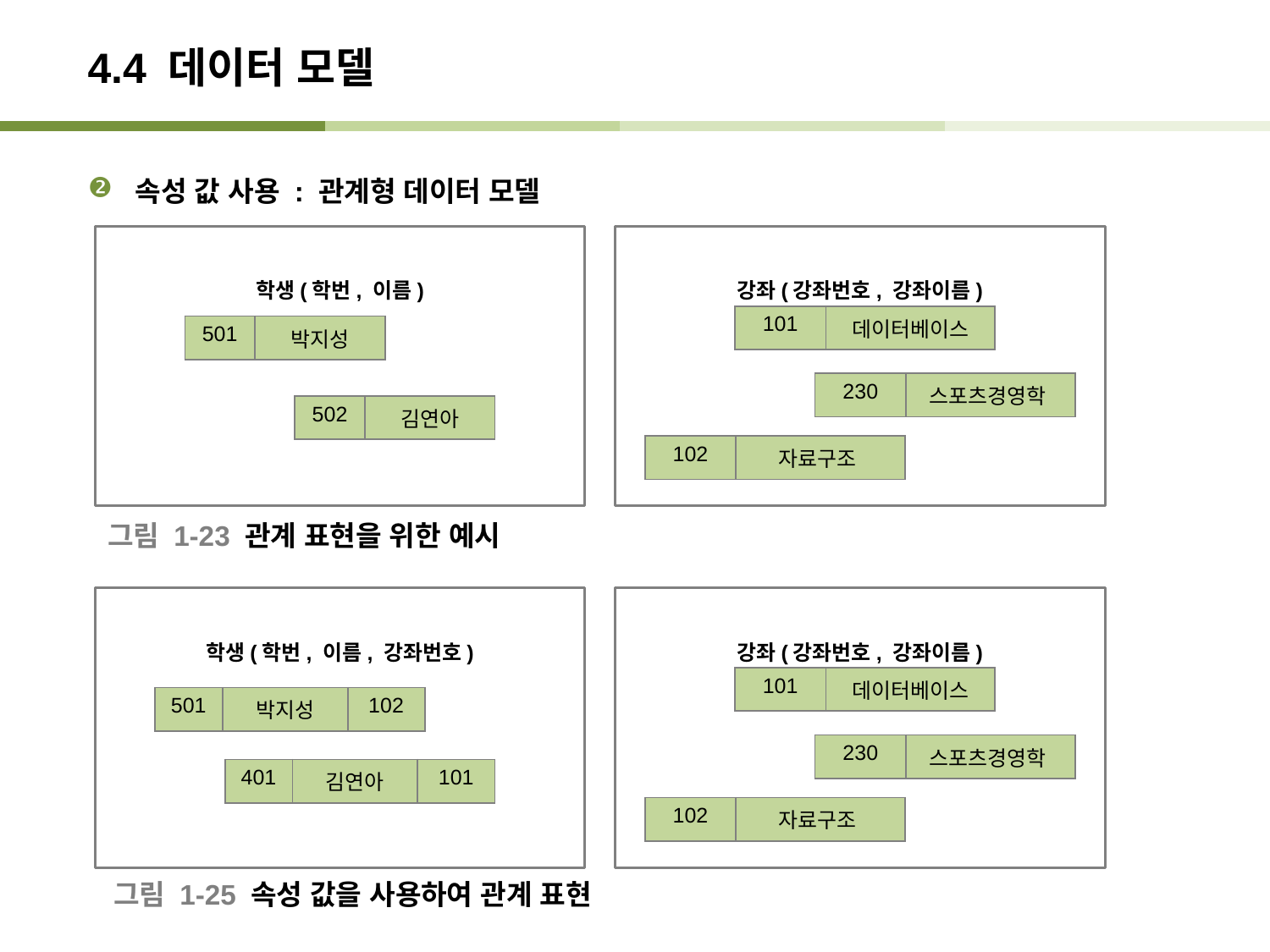

# 4.4 데이터 모델
속성 값 사용 : 관계형 데이터 모델
학생(학번, 이름)

강좌(강좌번호, 강좌이름)

| 101 | 데이터베이스 |
| --- | --- |
| 501 | 박지성 |
| --- | --- |
| 230 | 스포츠경영학 |
| --- | --- |
| 502 | 김연아 |
| --- | --- |
| 102 | 자료구조 |
| --- | --- |
그림 1-23 관계 표현을 위한 예시
학생(학번, 이름, 강좌번호)

강좌(강좌번호, 강좌이름)

| 101 | 데이터베이스 |
| --- | --- |
| 501 | 박지성 | 102 |
| --- | --- | --- |
| 230 | 스포츠경영학 |
| --- | --- |
| 401 | 김연아 | 101 |
| --- | --- | --- |
| 102 | 자료구조 |
| --- | --- |
그림 1-25 속성 값을 사용하여 관계 표현